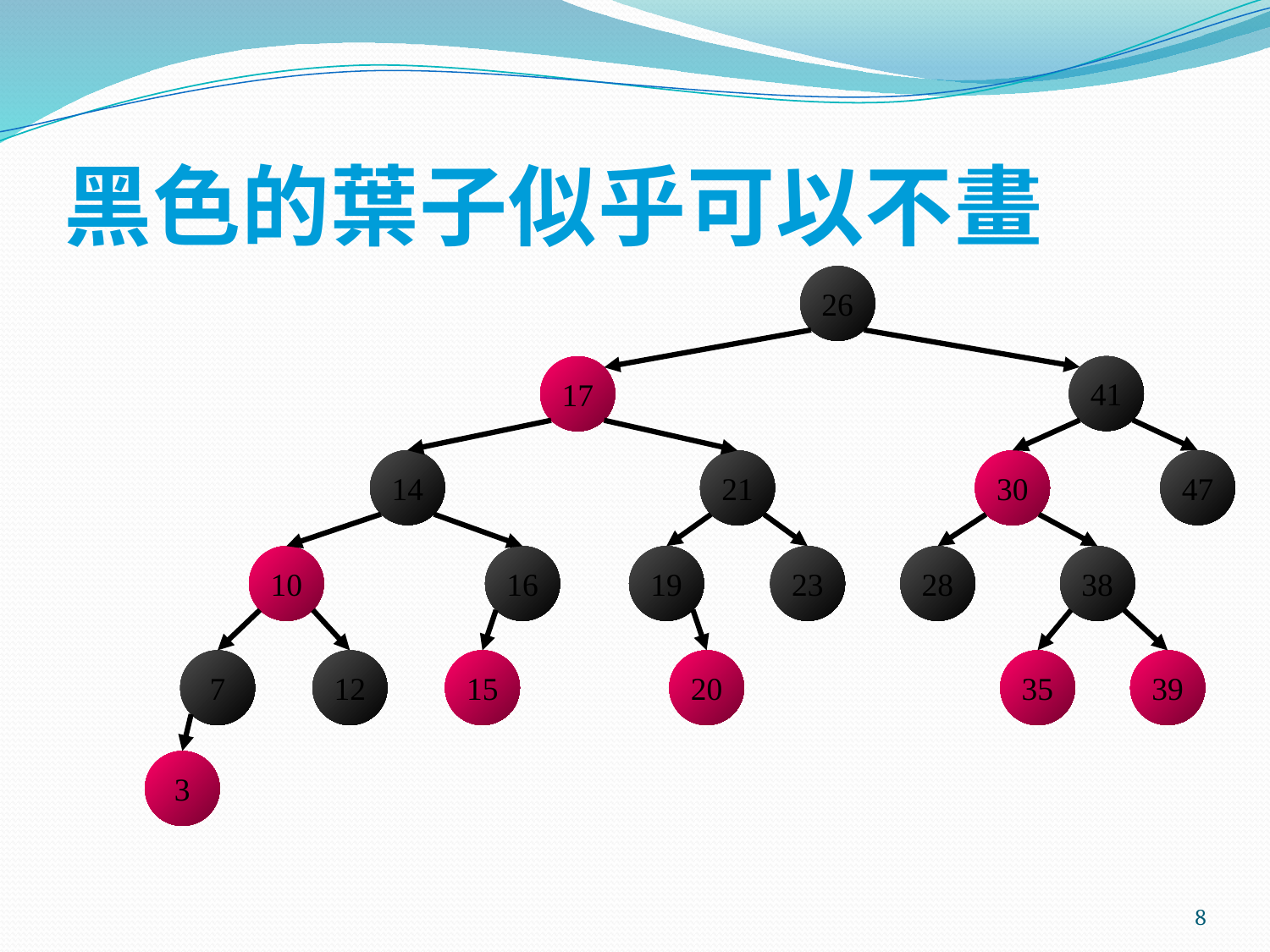

# 黑色的葉子似乎可以不畫
26
41
17
14
47
21
30
10
16
19
23
28
38
7
12
15
20
35
39
3
8